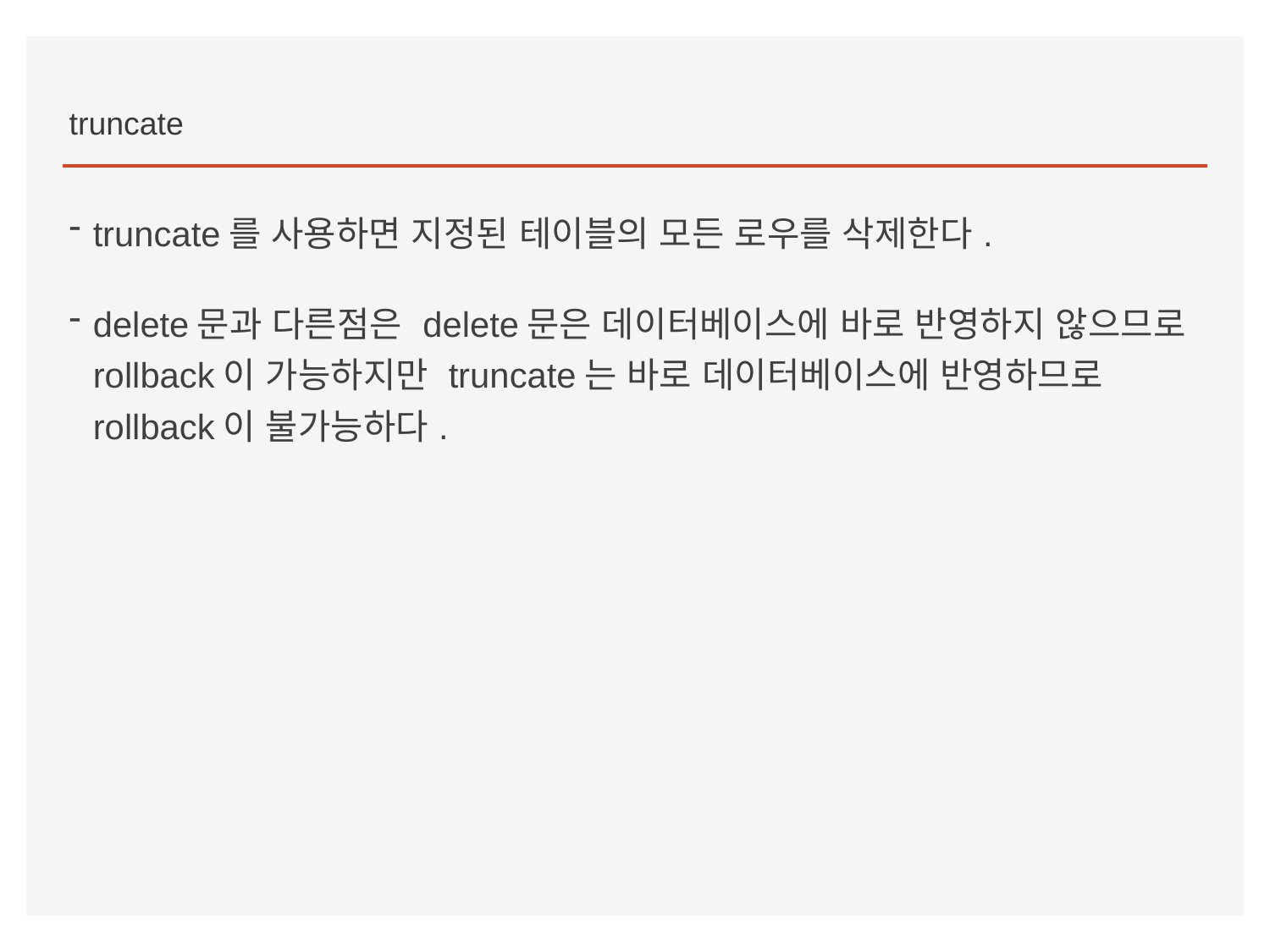

truncate
truncate를 사용하면 지정된 테이블의 모든 로우를 삭제한다.
delete문과 다른점은 delete문은 데이터베이스에 바로 반영하지 않으므로 rollback이 가능하지만 truncate는 바로 데이터베이스에 반영하므로 rollback이 불가능하다.